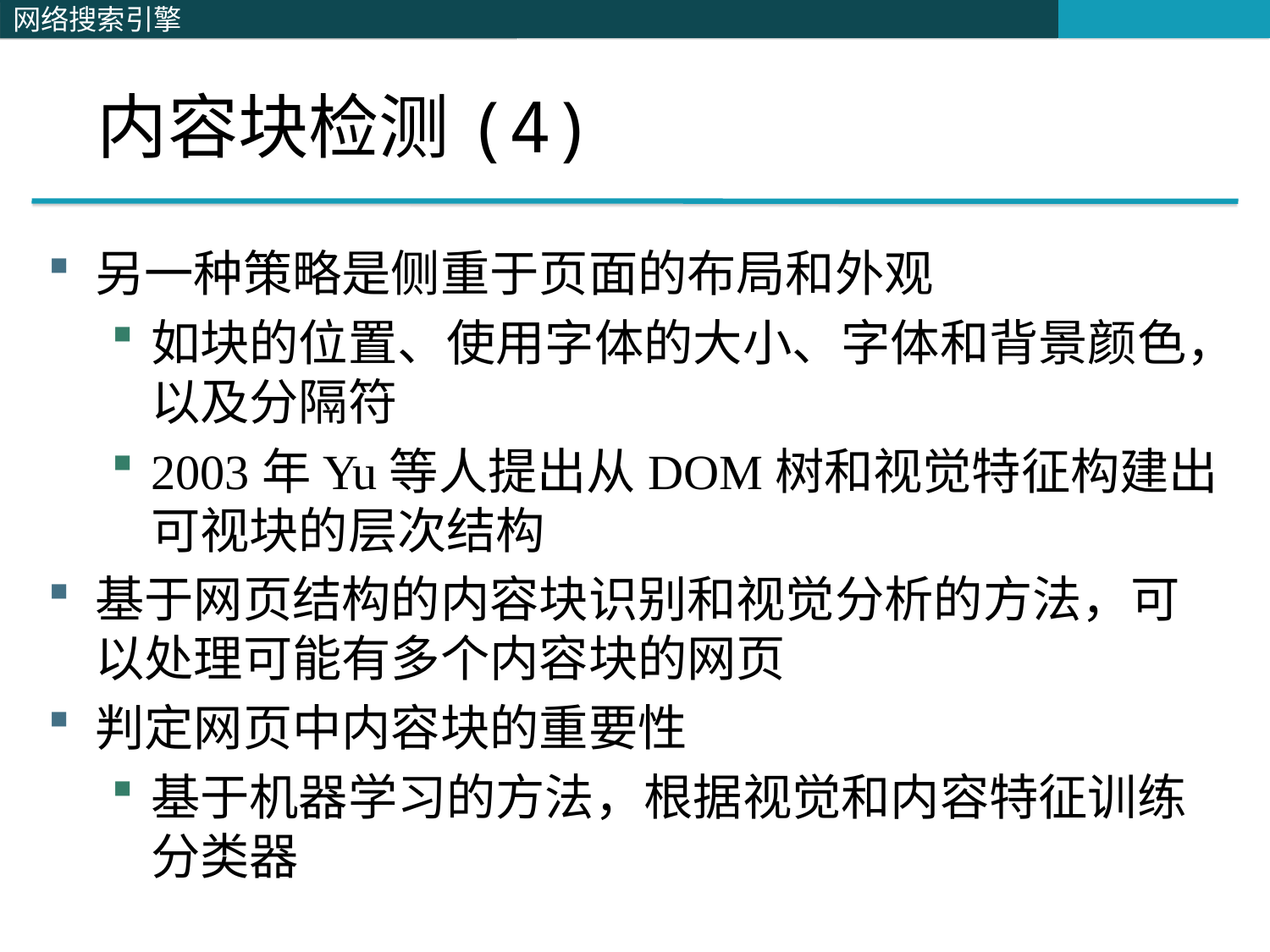

内容块检测(4)
另一种策略是侧重于页面的布局和外观
如块的位置、使用字体的大小、字体和背景颜色，以及分隔符
2003年Yu等人提出从DOM树和视觉特征构建出可视块的层次结构
基于网页结构的内容块识别和视觉分析的方法，可以处理可能有多个内容块的网页
判定网页中内容块的重要性
基于机器学习的方法，根据视觉和内容特征训练分类器
99